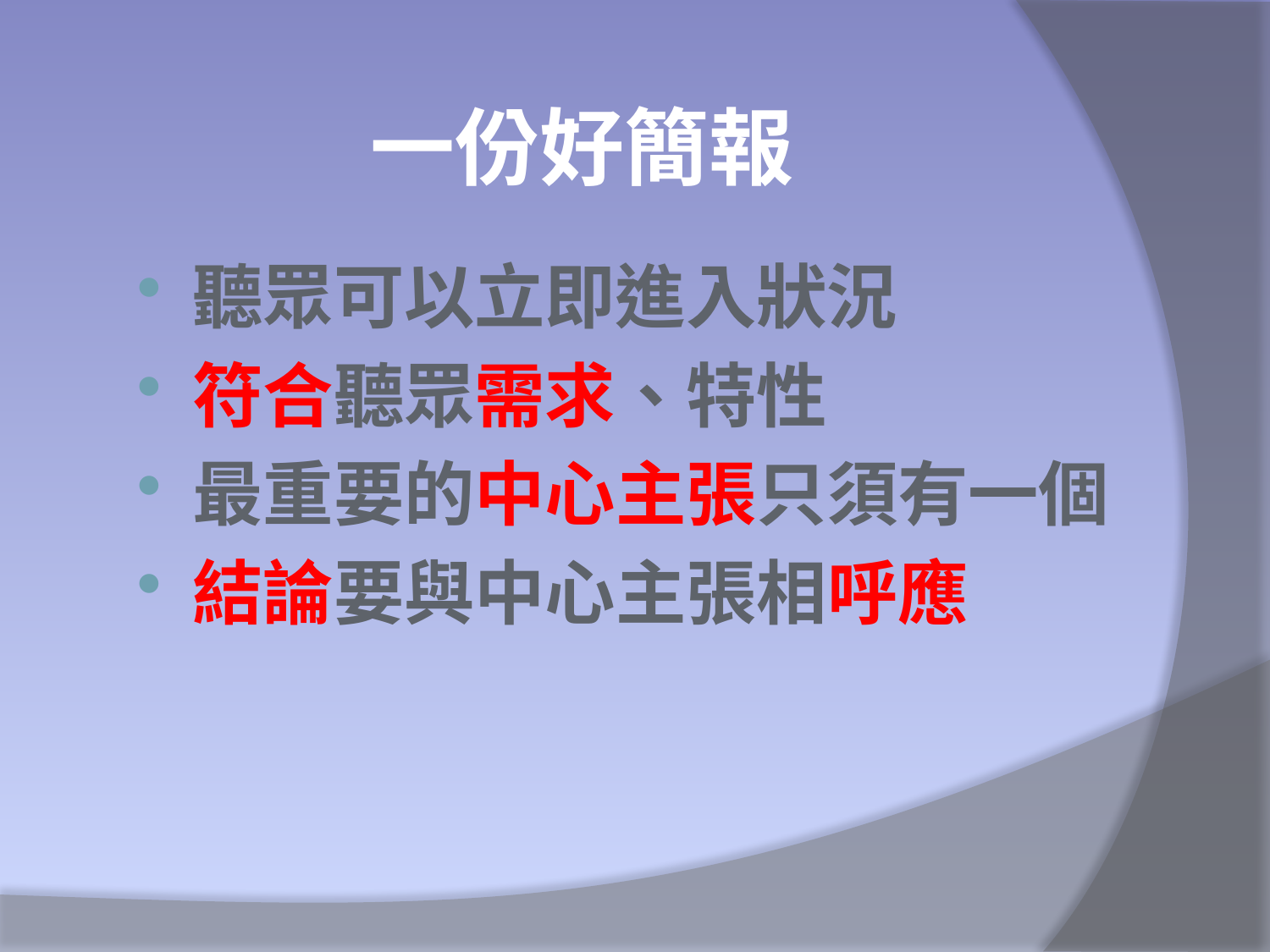

# 一份好簡報
聽眾可以立即進入狀況
符合聽眾需求、特性
最重要的中心主張只須有一個
結論要與中心主張相呼應